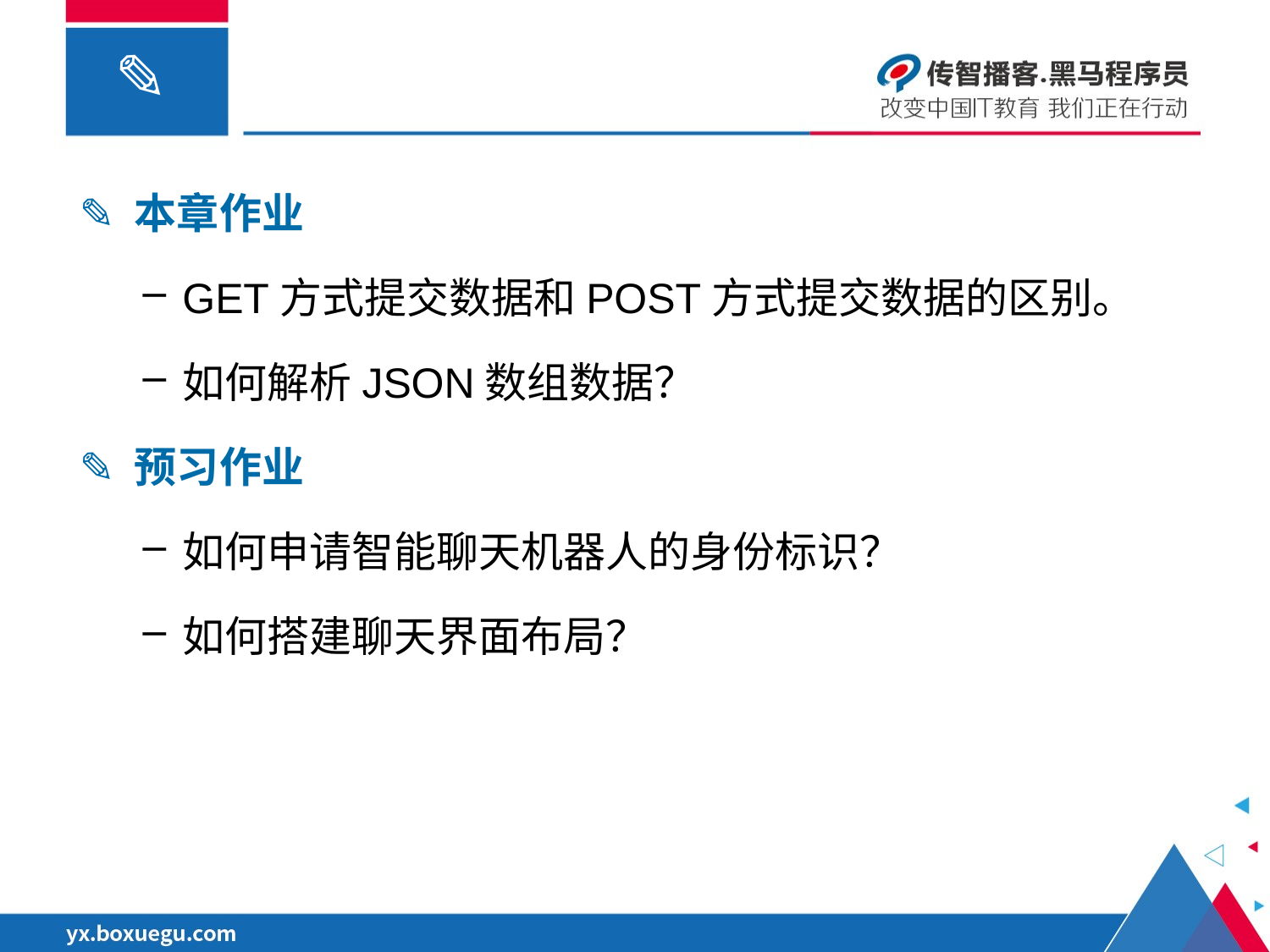

✎ 本章作业
GET方式提交数据和POST方式提交数据的区别。
如何解析JSON数组数据？
✎ 预习作业
如何申请智能聊天机器人的身份标识？
如何搭建聊天界面布局？